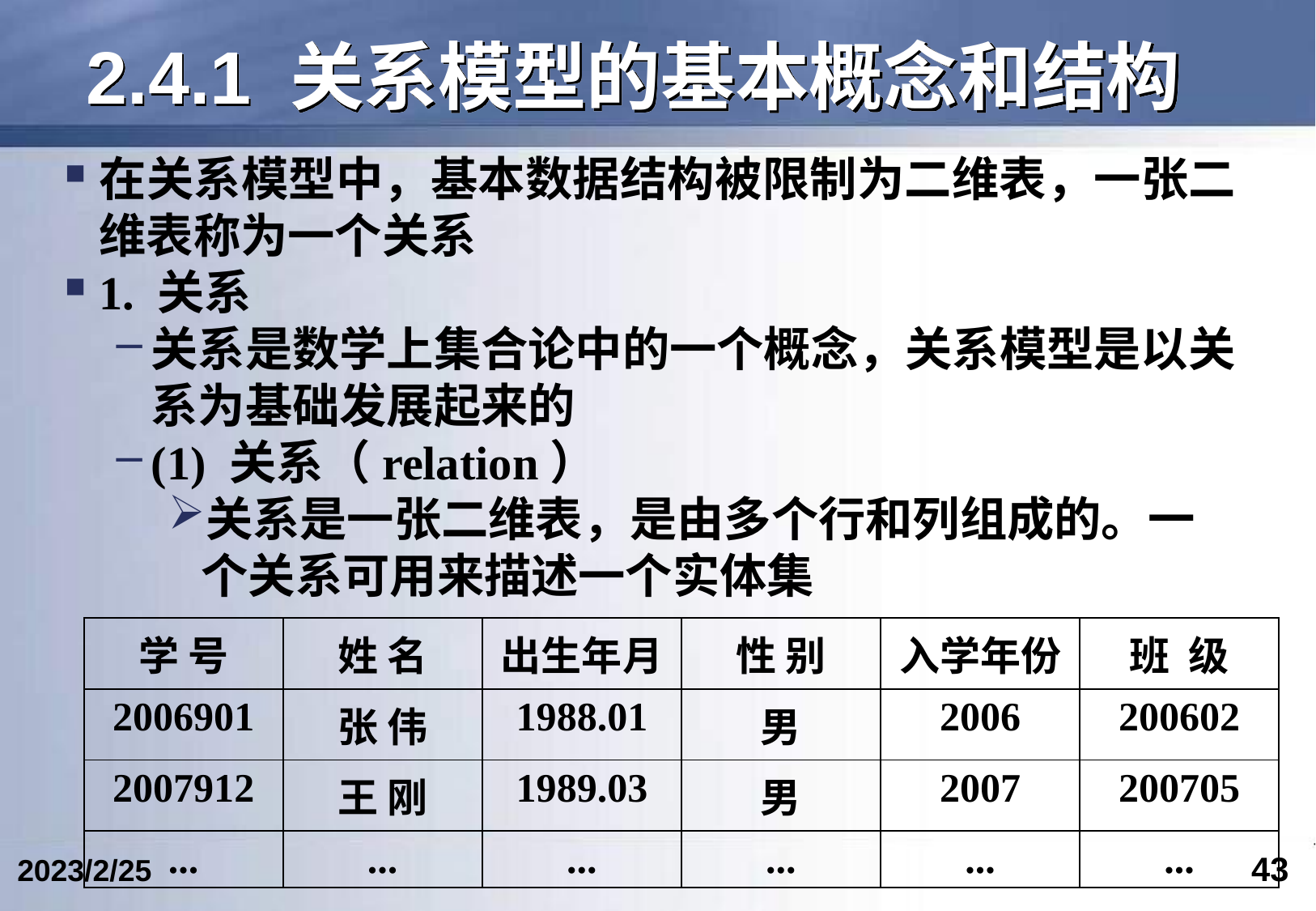

# 2.4.1 关系模型的基本概念和结构
在关系模型中，基本数据结构被限制为二维表，一张二维表称为一个关系
1. 关系
关系是数学上集合论中的一个概念，关系模型是以关系为基础发展起来的
(1) 关系（relation）
关系是一张二维表，是由多个行和列组成的。一个关系可用来描述一个实体集
| 学 号 | 姓 名 | 出生年月 | 性 别 | 入学年份 | 班 级 |
| --- | --- | --- | --- | --- | --- |
| 2006901 | 张 伟 | 1988.01 | 男 | 2006 | 200602 |
| 2007912 | 王 刚 | 1989.03 | 男 | 2007 | 200705 |
| ... | ... | ... | ... | ... | ... |
43
2023/2/25